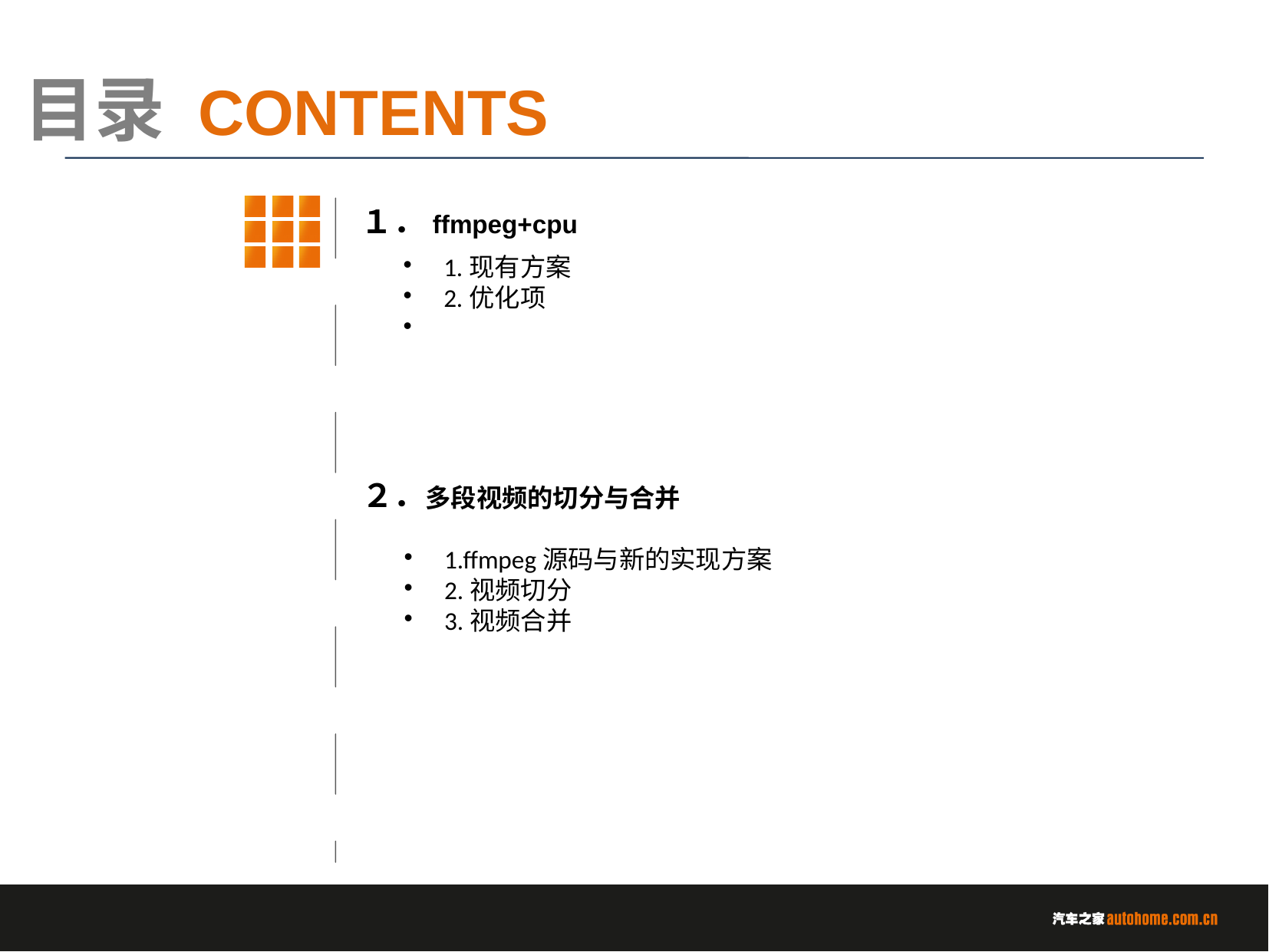

１．ffmpeg+cpu
1.现有方案
2.优化项

２．多段视频的切分与合并
1.ffmpeg源码与新的实现方案
2.视频切分
3.视频合并